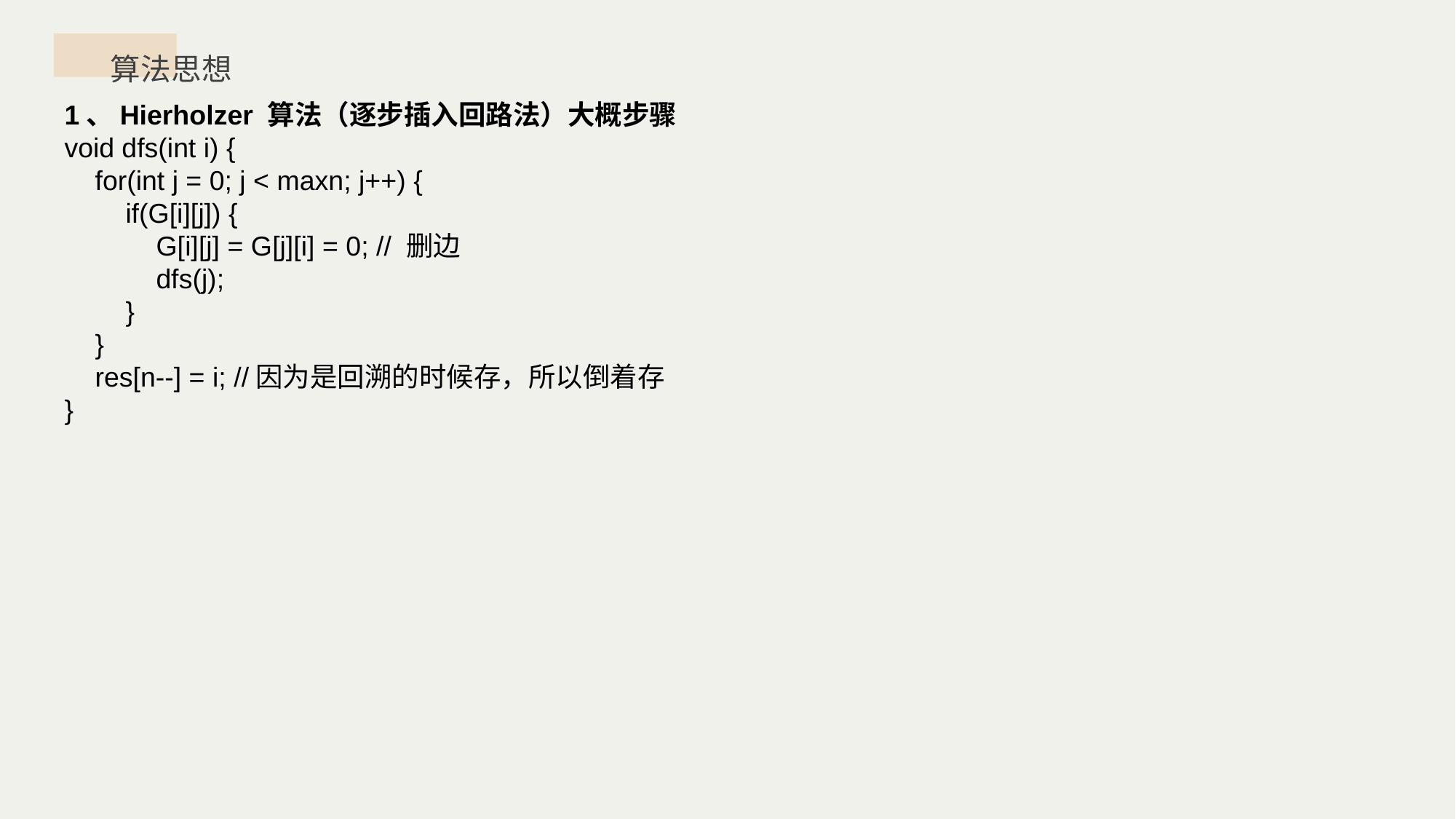

算法思想

1、Hierholzer 算法（逐步插入回路法）大概步骤
void dfs(int i) {
    for(int j = 0; j < maxn; j++) {
        if(G[i][j]) {
            G[i][j] = G[j][i] = 0; // 删边
            dfs(j);
        }
    }
    res[n--] = i; //因为是回溯的时候存，所以倒着存
}